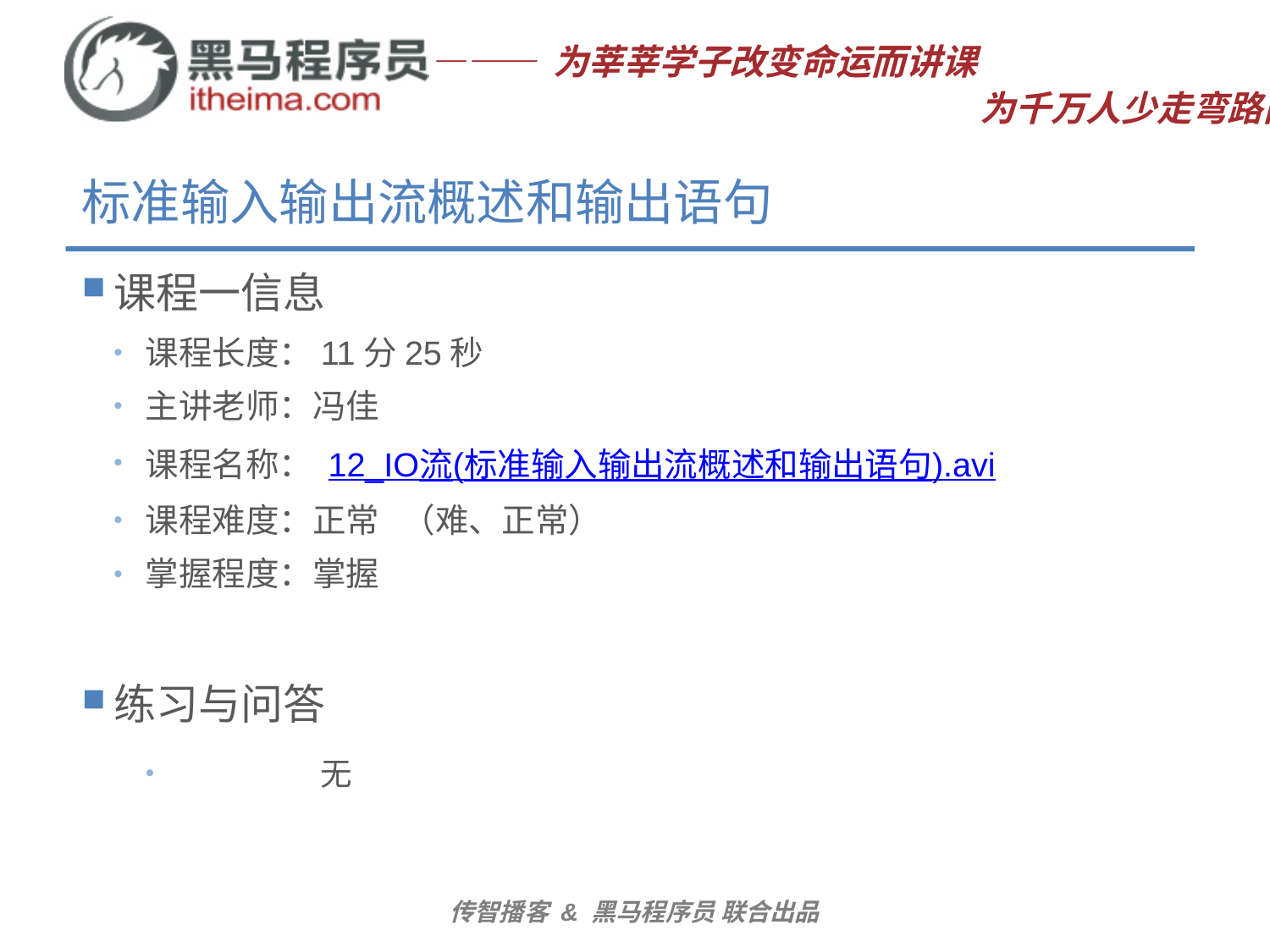

# 标准输入输出流概述和输出语句
课程一信息
课程长度：11分25秒
主讲老师：冯佳
课程名称： 12_IO流(标准输入输出流概述和输出语句).avi
课程难度：正常   （难、正常）
掌握程度：掌握

练习与问答
	无